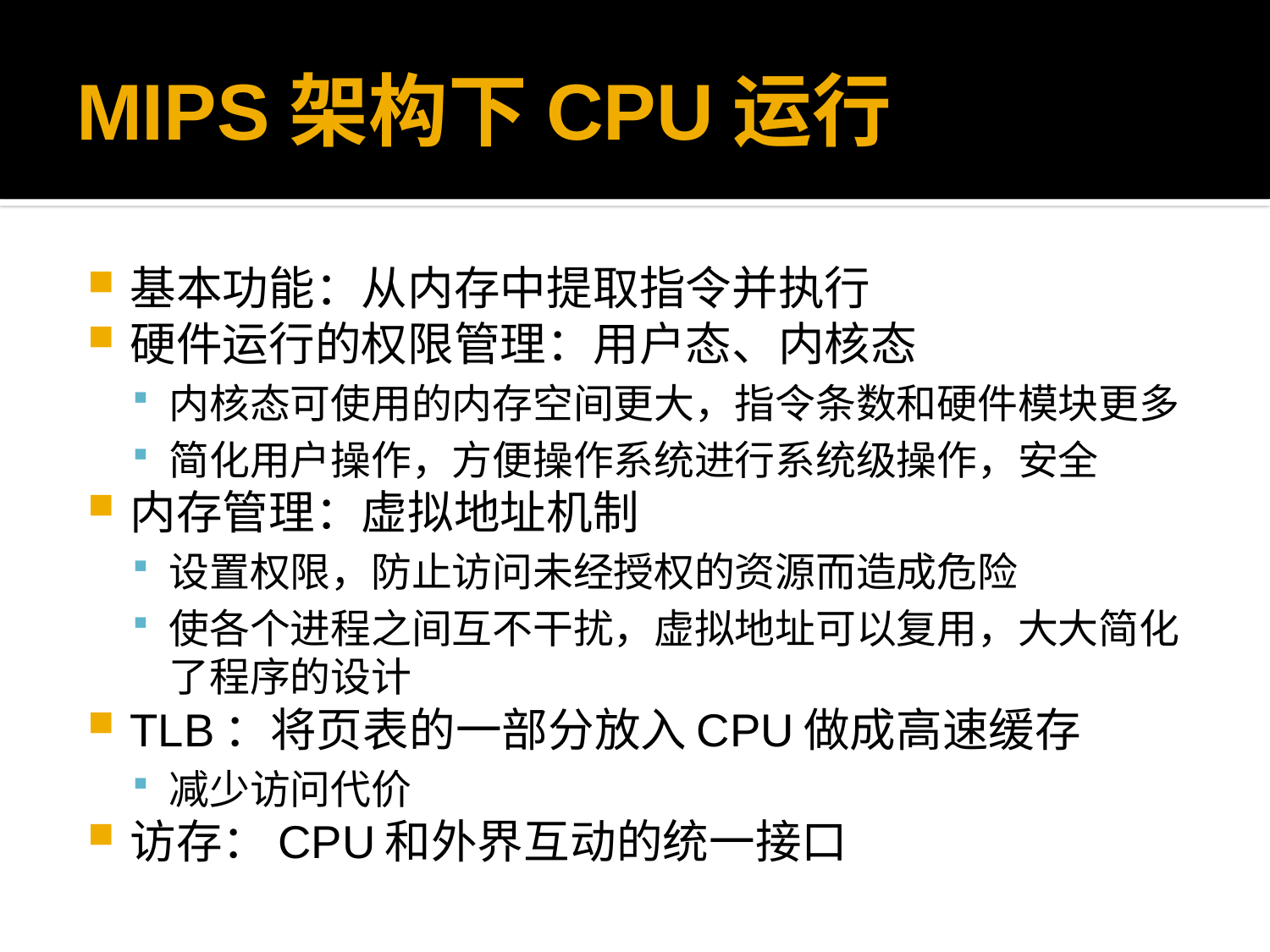

# MIPS架构下CPU运行
基本功能：从内存中提取指令并执行
硬件运行的权限管理：用户态、内核态
内核态可使用的内存空间更大，指令条数和硬件模块更多
简化用户操作，方便操作系统进行系统级操作，安全
内存管理：虚拟地址机制
设置权限，防止访问未经授权的资源而造成危险
使各个进程之间互不干扰，虚拟地址可以复用，大大简化了程序的设计
TLB：将页表的一部分放入CPU做成高速缓存
减少访问代价
访存：CPU和外界互动的统一接口